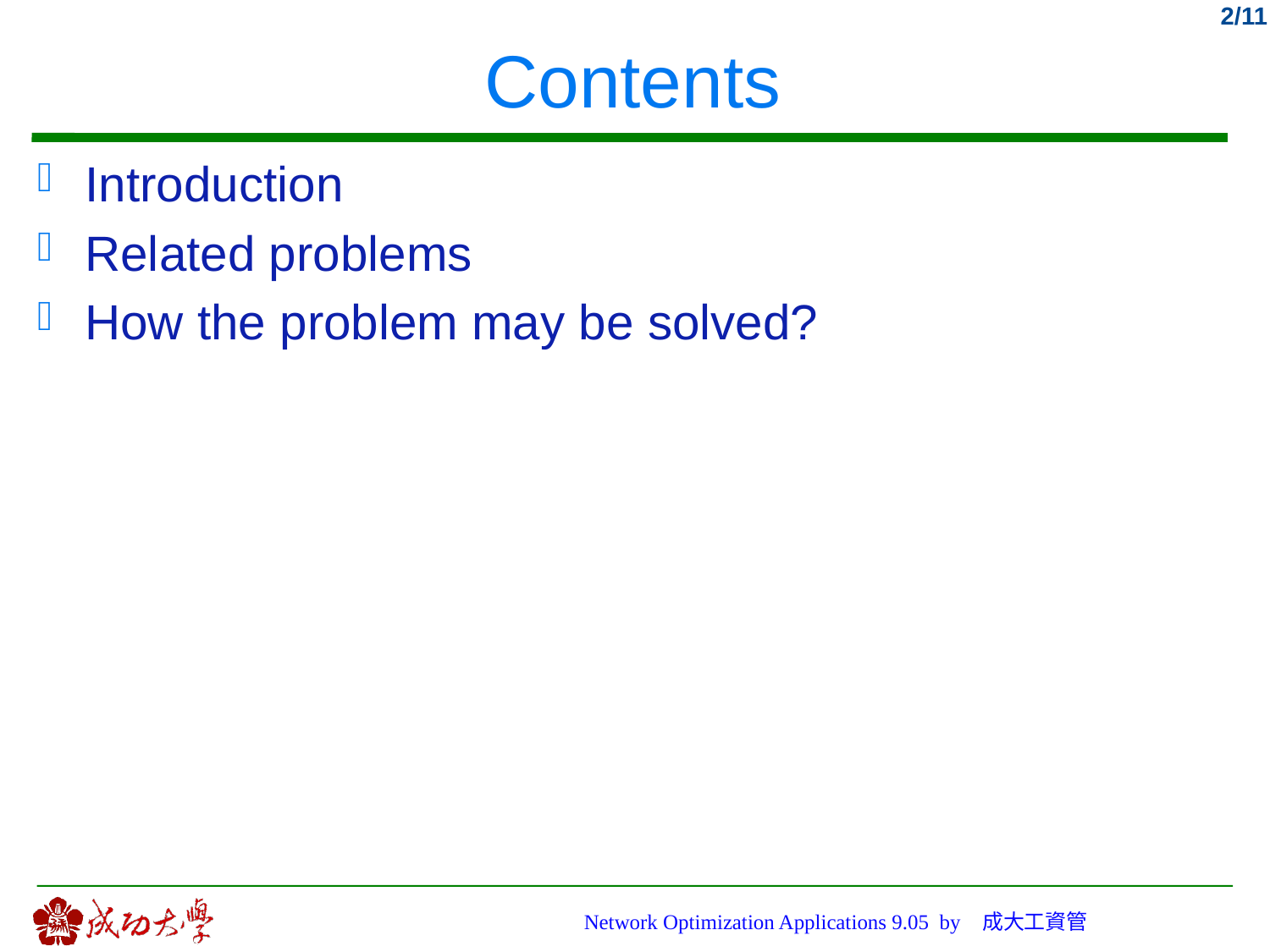

# Contents
Introduction
Related problems
How the problem may be solved?
Network Optimization Applications 9.05  by   成大工資管